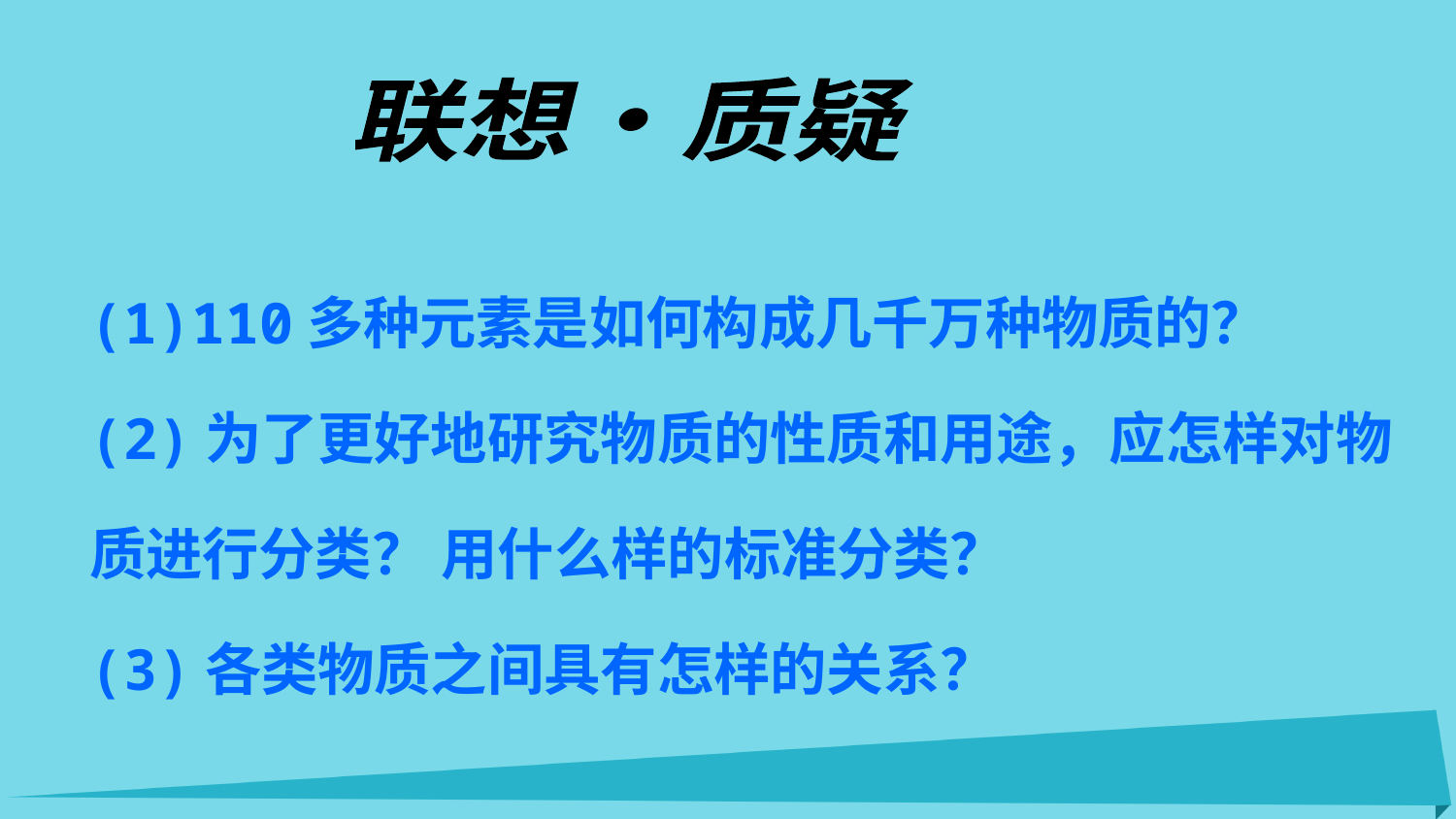

联想·质疑
(1)110多种元素是如何构成几千万种物质的？
(2)为了更好地研究物质的性质和用途，应怎样对物质进行分类？ 用什么样的标准分类？
(3)各类物质之间具有怎样的关系？